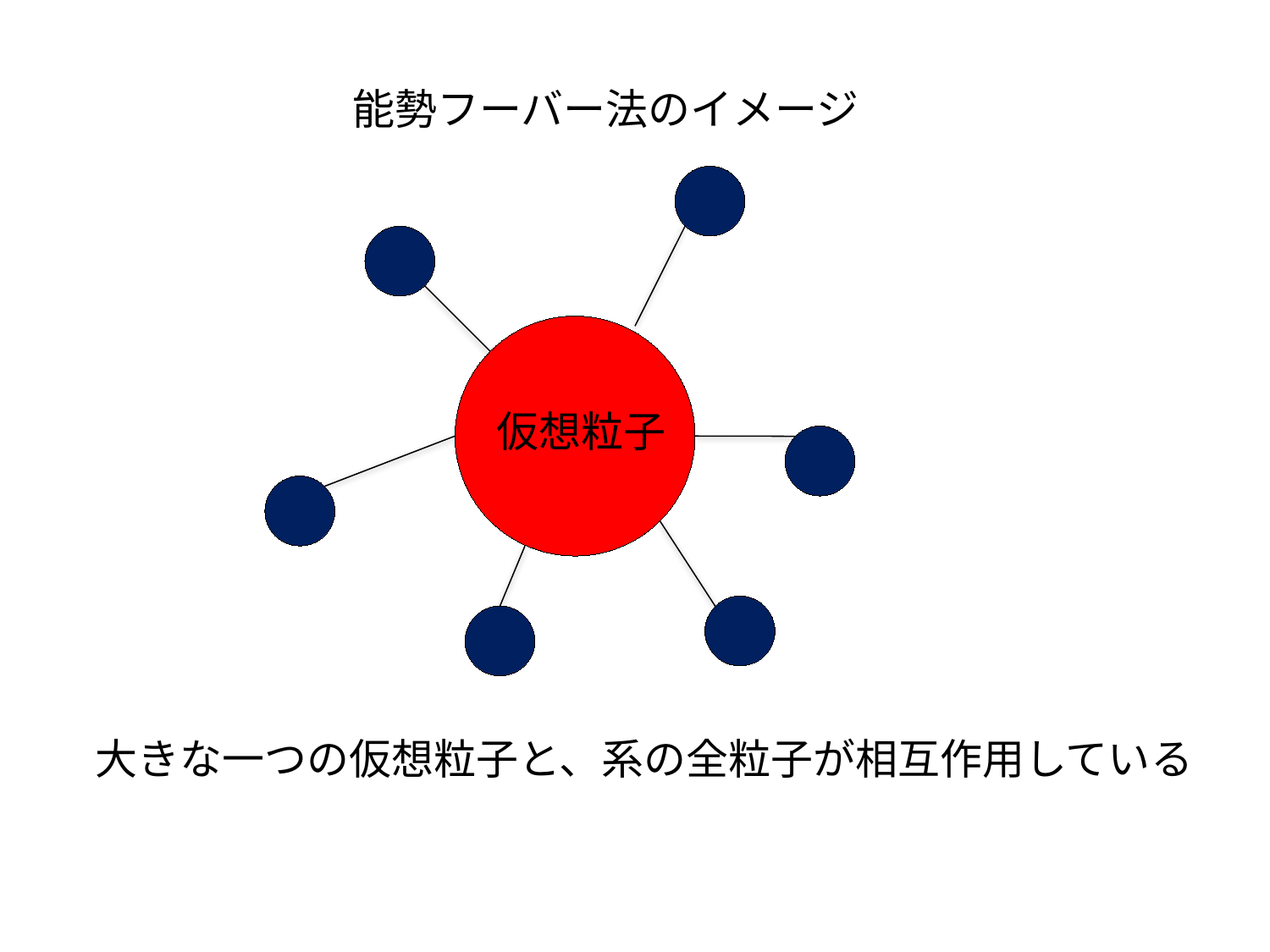

能勢フーバー法のイメージ

仮想粒子

大きな一つの仮想粒子と、系の全粒子が相互作用している